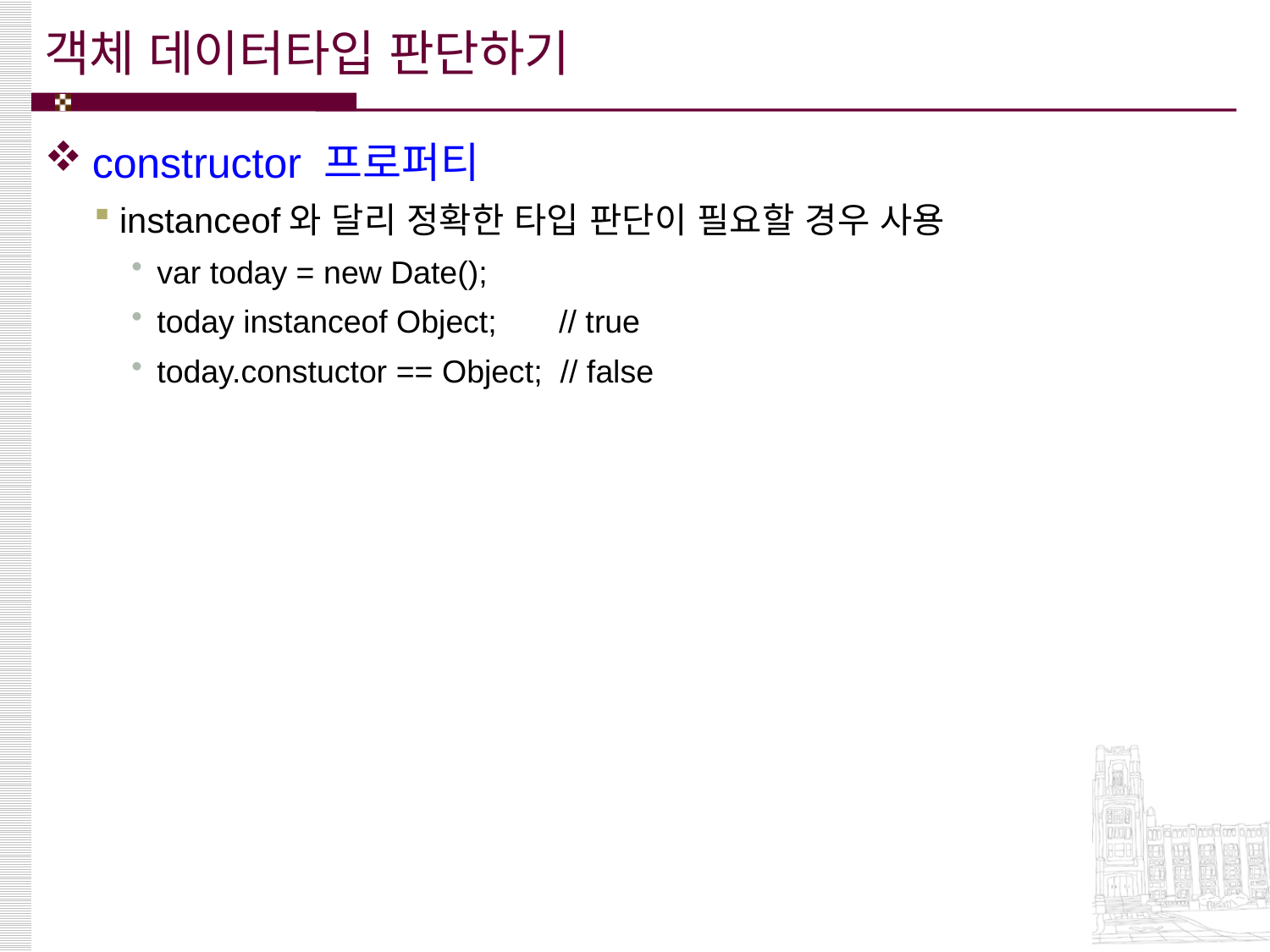

# 객체 데이터타입 판단하기
constructor 프로퍼티
instanceof와 달리 정확한 타입 판단이 필요할 경우 사용
var today = new Date();
today instanceof Object;       // true
today.constuctor == Object;  // false